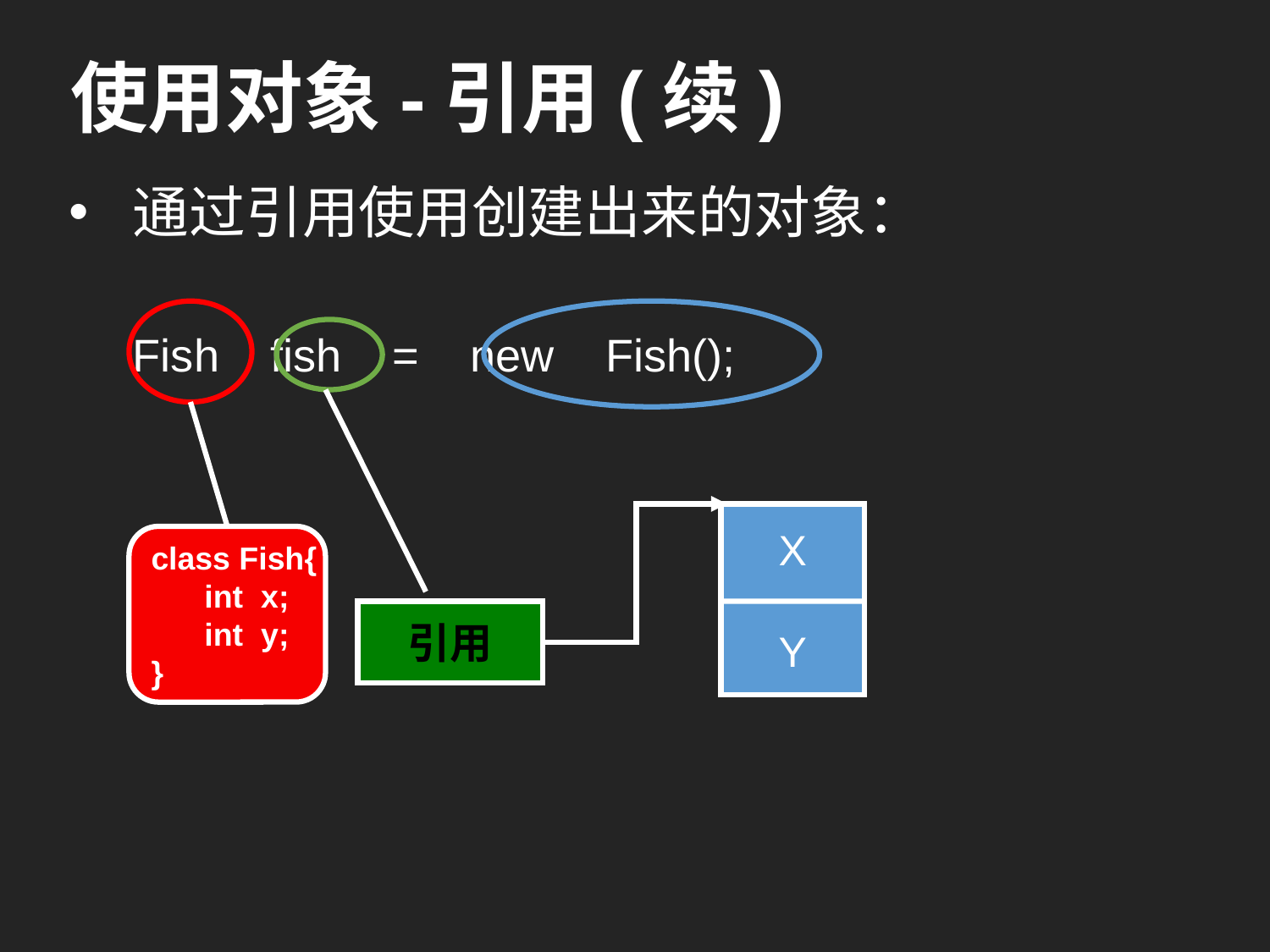

# 使用对象-引用(续)
通过引用使用创建出来的对象：

Fish    fish    =    new    Fish();

X

Y
class Fish{
      int  x;
      int  y;
}

引用